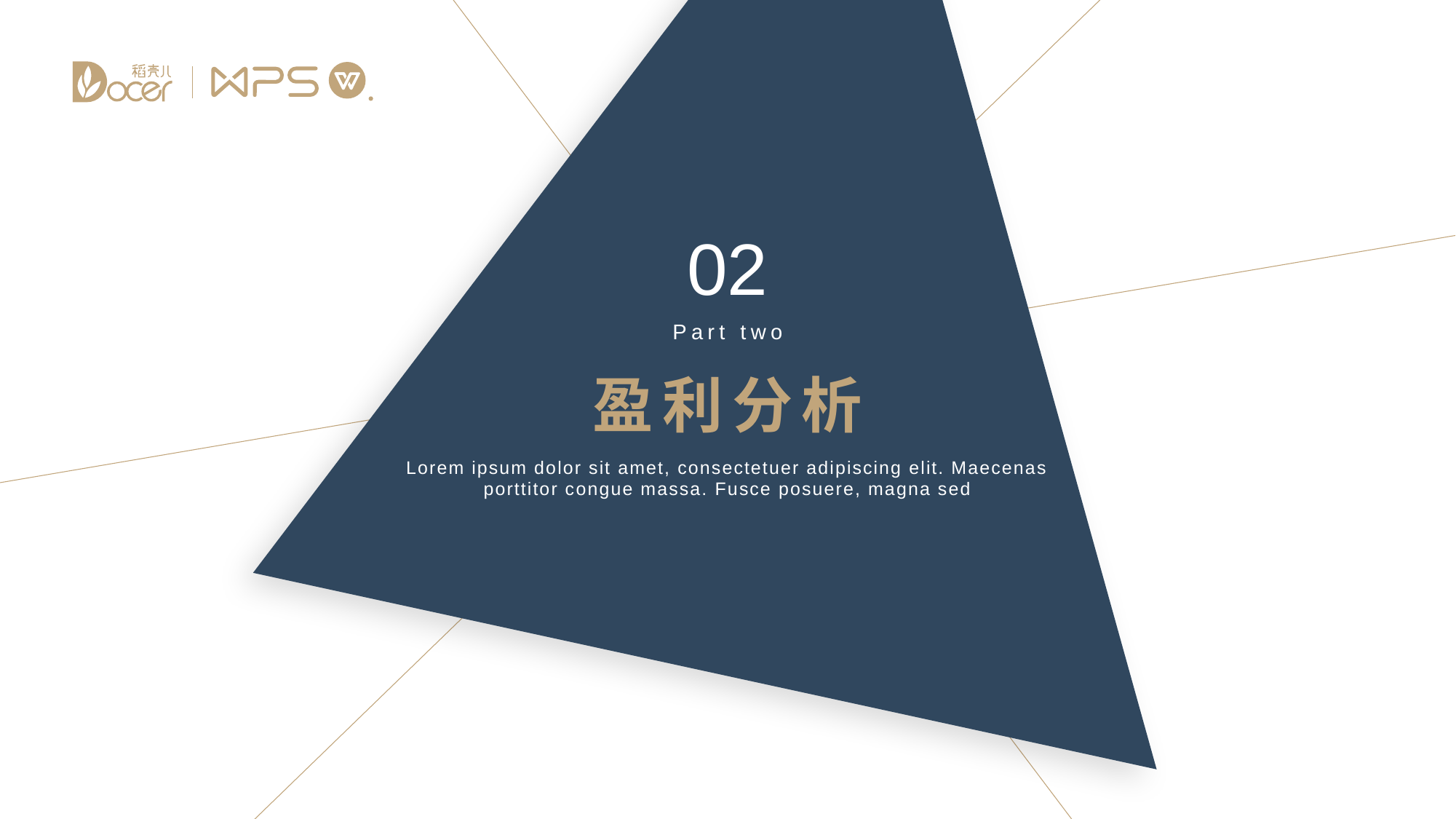

02
Part two
盈利分析
Lorem ipsum dolor sit amet, consectetuer adipiscing elit. Maecenas porttitor congue massa. Fusce posuere, magna sed